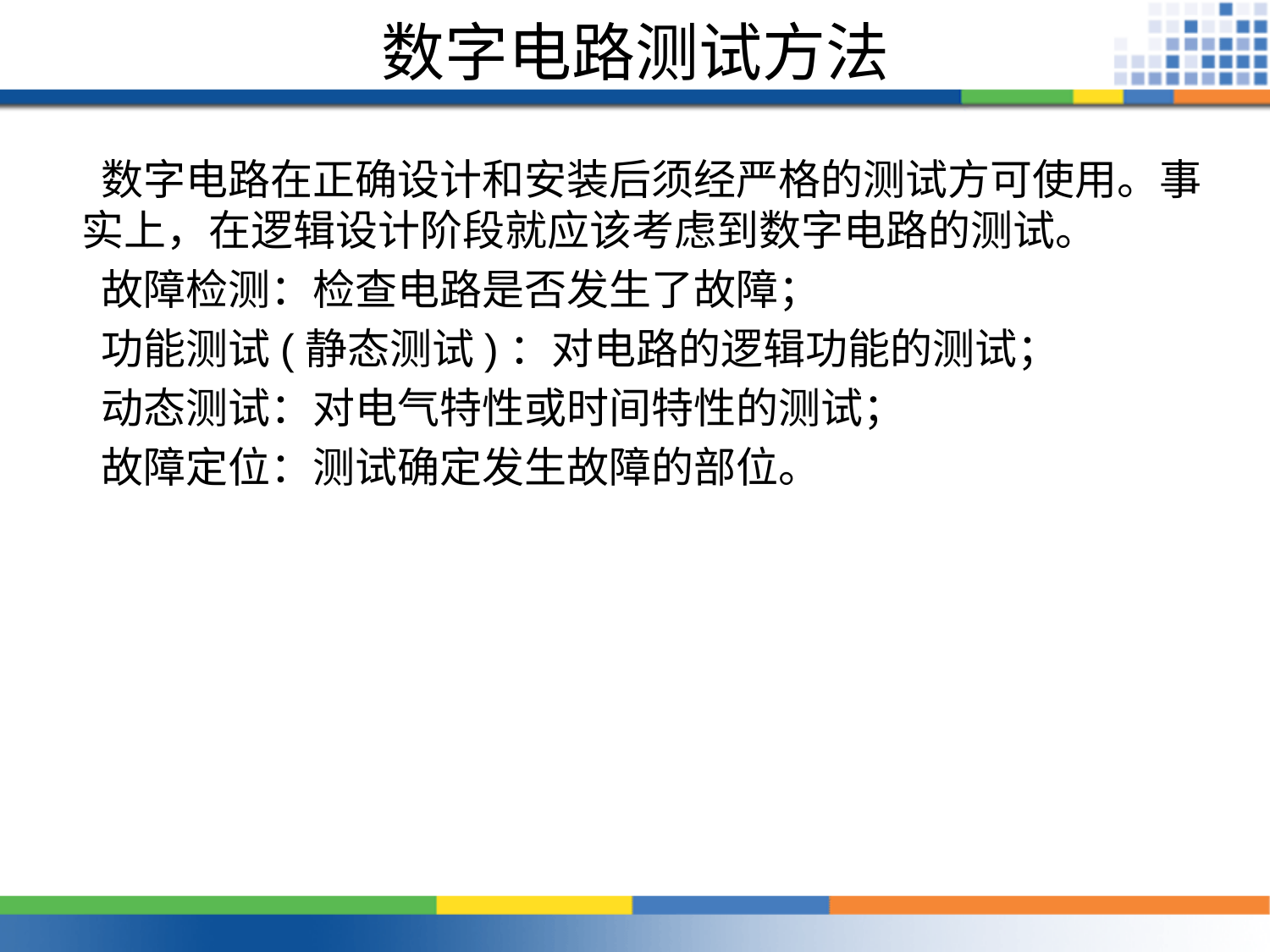

# 数字电路测试方法
      数字电路在正确设计和安装后须经严格的测试方可使用。事实上，在逻辑设计阶段就应该考虑到数字电路的测试。
      故障检测：检查电路是否发生了故障；
      功能测试(静态测试)：对电路的逻辑功能的测试；
      动态测试：对电气特性或时间特性的测试；
      故障定位：测试确定发生故障的部位。